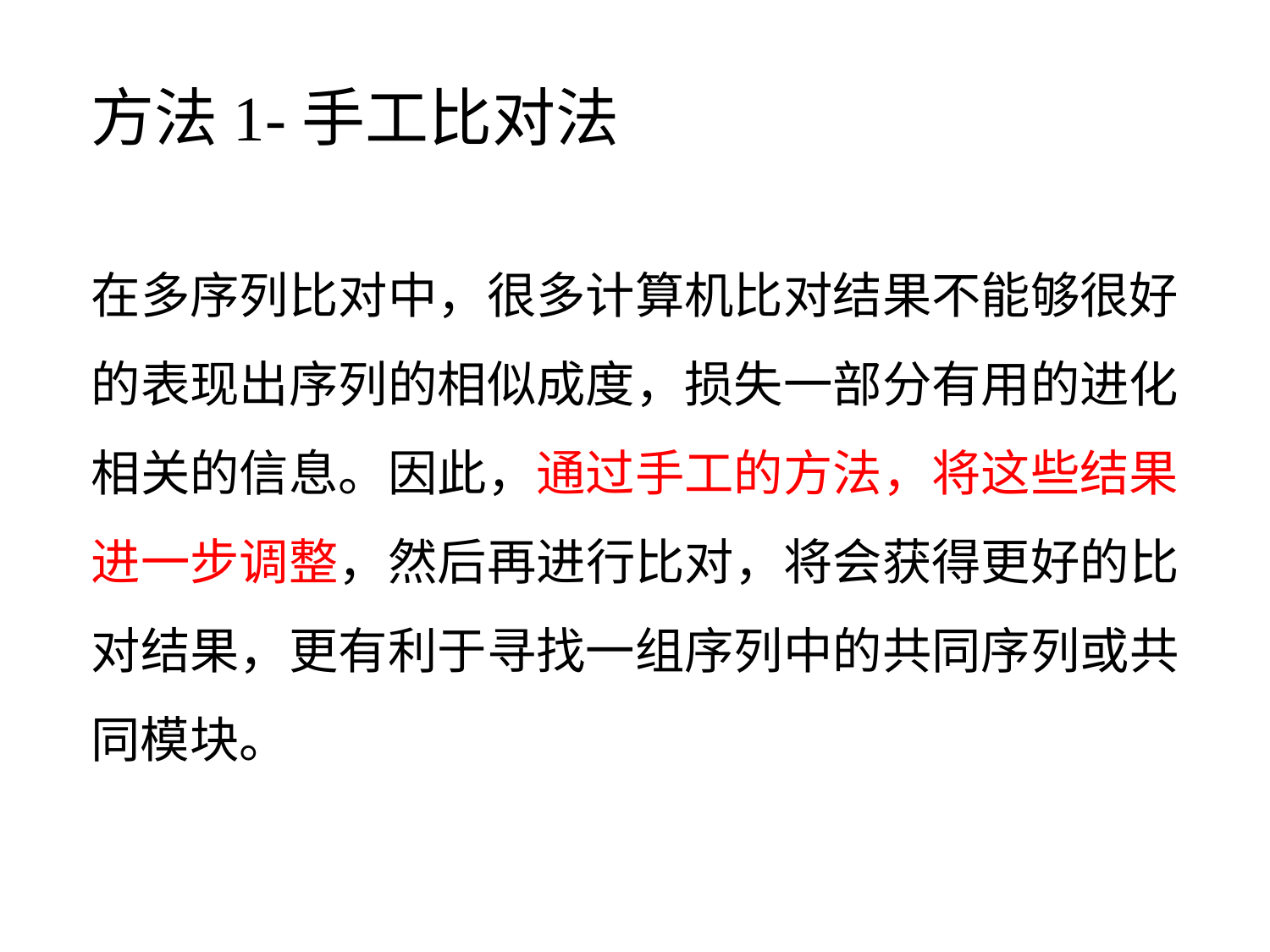

# 方法1-手工比对法
在多序列比对中，很多计算机比对结果不能够很好的表现出序列的相似成度，损失一部分有用的进化相关的信息。因此，通过手工的方法，将这些结果进一步调整，然后再进行比对，将会获得更好的比对结果，更有利于寻找一组序列中的共同序列或共同模块。
77